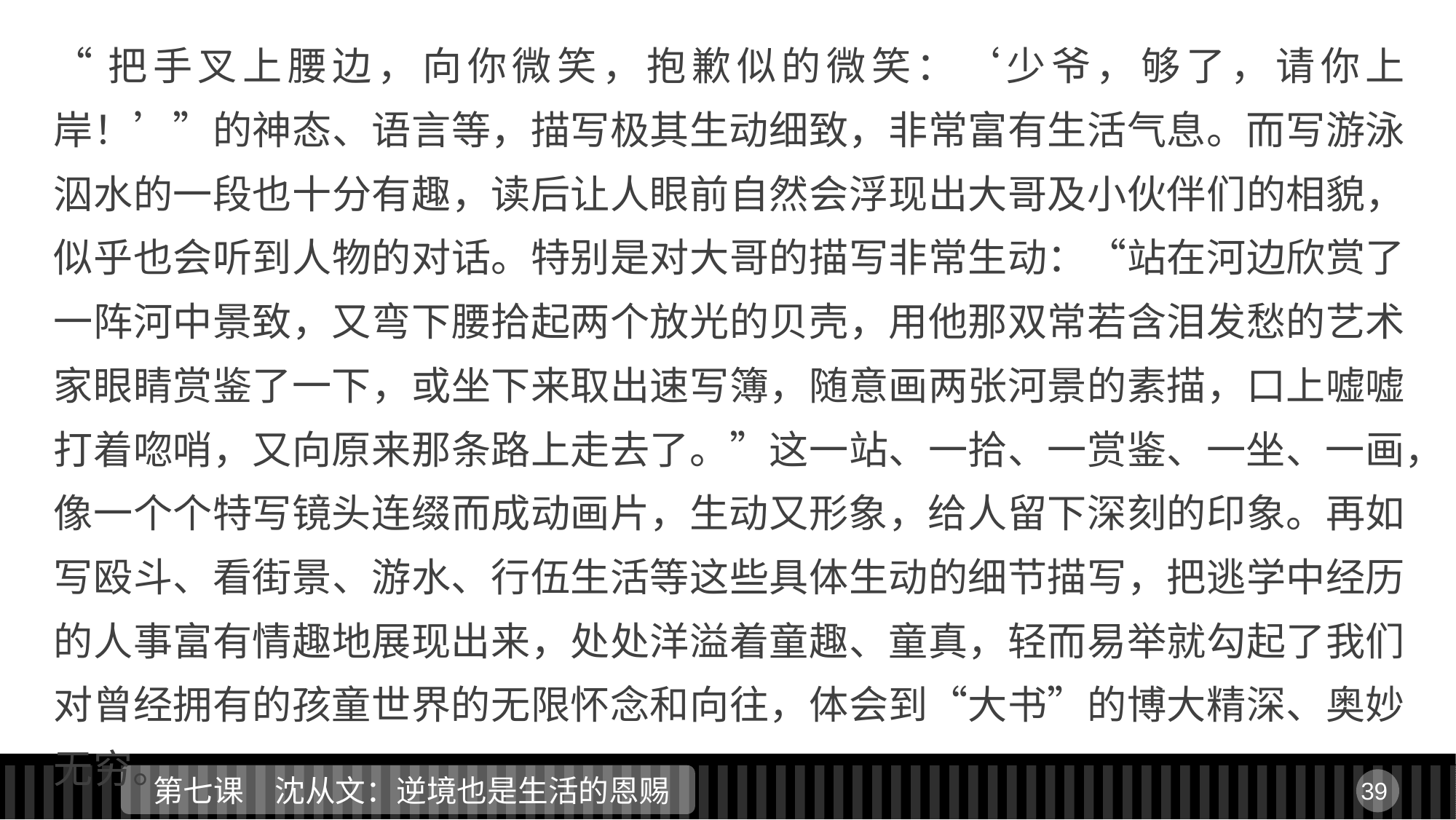

“把手叉上腰边，向你微笑，抱歉似的微笑：‘少爷，够了，请你上岸！’”的神态、语言等，描写极其生动细致，非常富有生活气息。而写游泳泅水的一段也十分有趣，读后让人眼前自然会浮现出大哥及小伙伴们的相貌，似乎也会听到人物的对话。特别是对大哥的描写非常生动：“站在河边欣赏了一阵河中景致，又弯下腰拾起两个放光的贝壳，用他那双常若含泪发愁的艺术家眼睛赏鉴了一下，或坐下来取出速写簿，随意画两张河景的素描，口上嘘嘘打着唿哨，又向原来那条路上走去了。”这一站、一拾、一赏鉴、一坐、一画，像一个个特写镜头连缀而成动画片，生动又形象，给人留下深刻的印象。再如写殴斗、看街景、游水、行伍生活等这些具体生动的细节描写，把逃学中经历的人事富有情趣地展现出来，处处洋溢着童趣、童真，轻而易举就勾起了我们对曾经拥有的孩童世界的无限怀念和向往，体会到“大书”的博大精深、奥妙无穷。